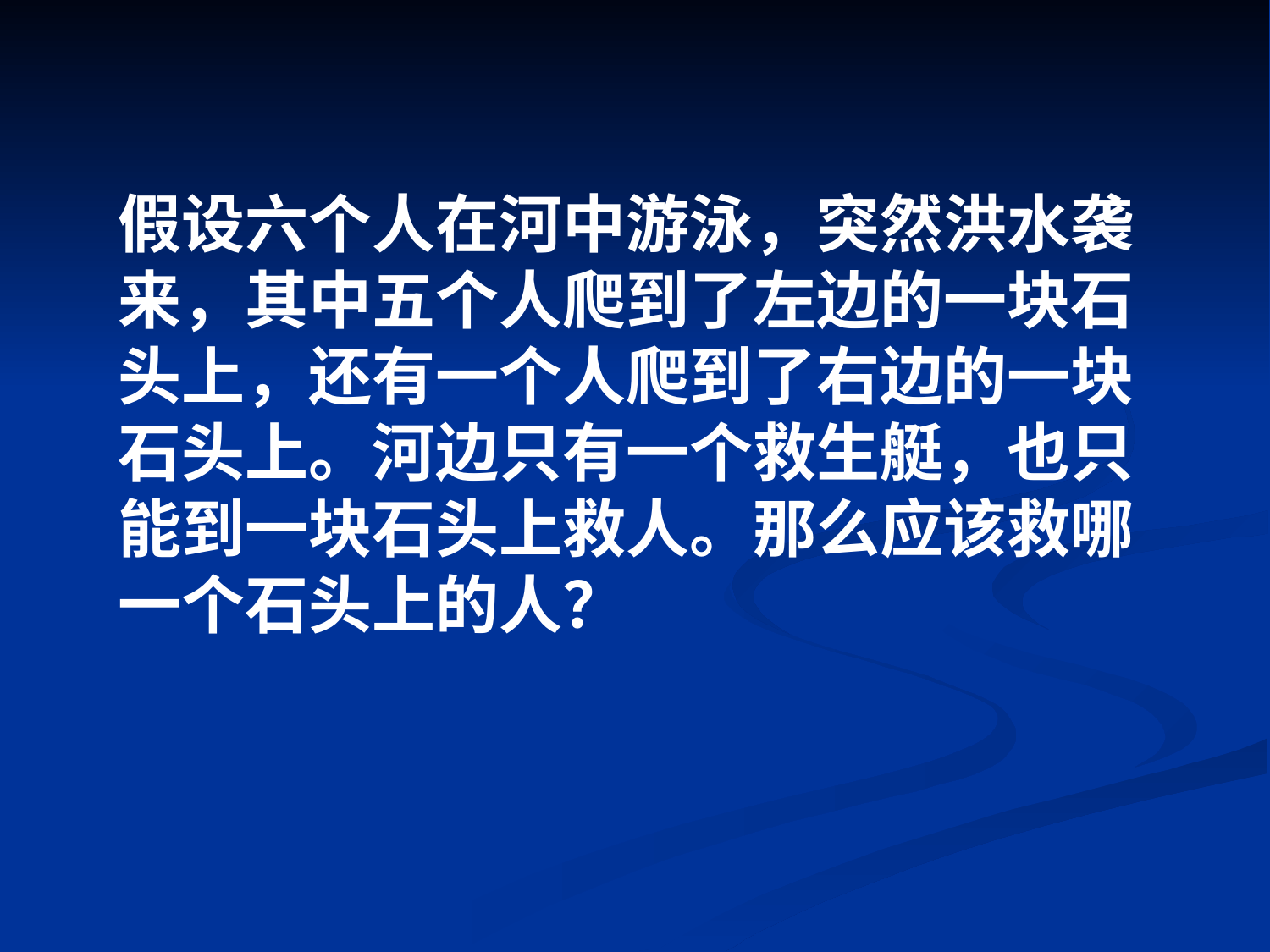

假设六个人在河中游泳，突然洪水袭来，其中五个人爬到了左边的一块石头上，还有一个人爬到了右边的一块石头上。河边只有一个救生艇，也只能到一块石头上救人。那么应该救哪一个石头上的人？